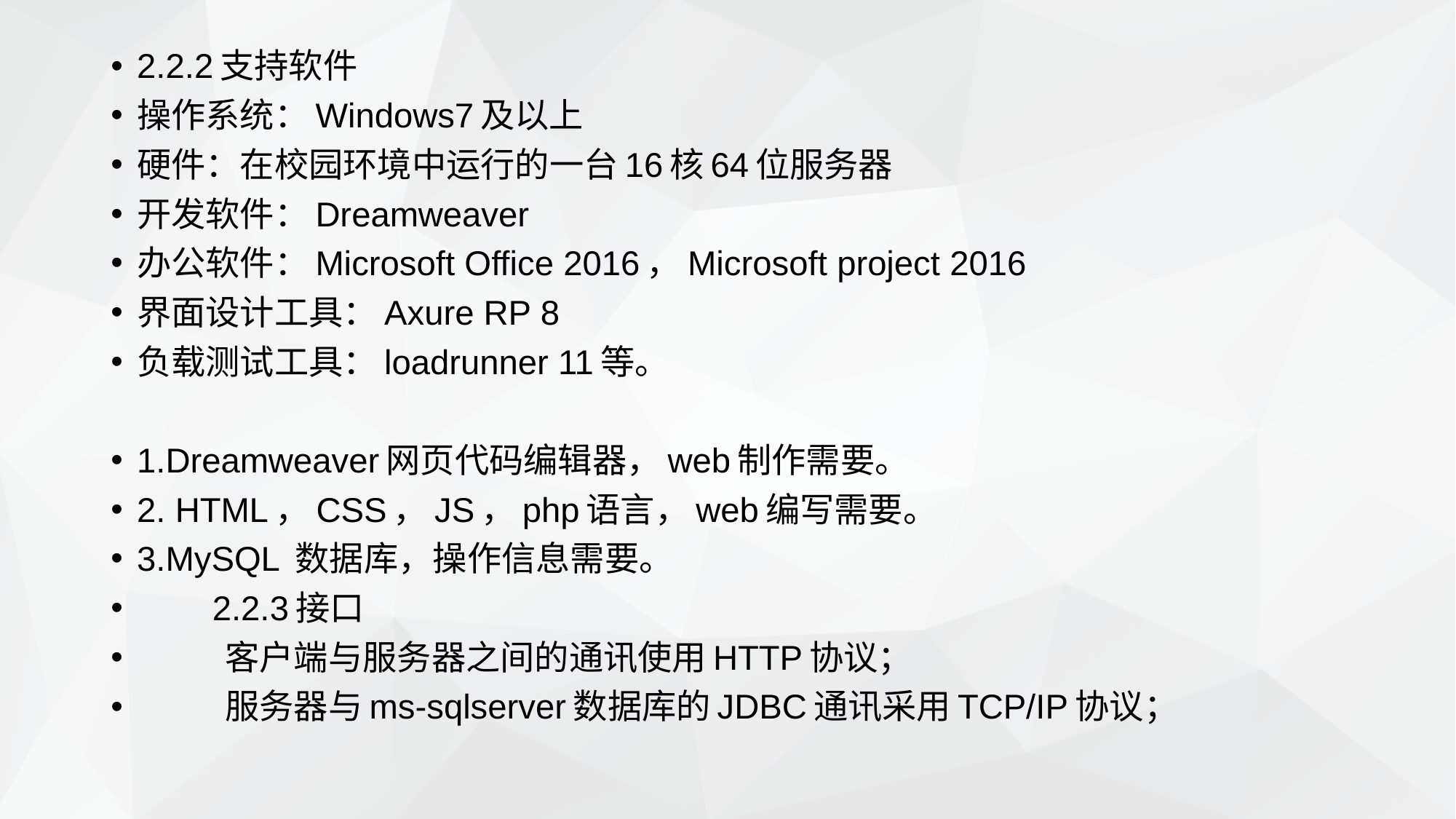

2.2.2支持软件
操作系统：Windows7及以上
硬件：在校园环境中运行的一台16核64位服务器
开发软件：Dreamweaver
办公软件：Microsoft Office 2016，Microsoft project 2016
界面设计工具：Axure RP 8
负载测试工具：loadrunner 11等。

1.Dreamweaver网页代码编辑器，web制作需要。
2. HTML，CSS，JS，php语言，web编写需要。
3.MySQL 数据库，操作信息需要。
　　2.2.3接口
　	客户端与服务器之间的通讯使用HTTP协议；
	服务器与ms-sqlserver数据库的JDBC通讯采用TCP/IP协议；